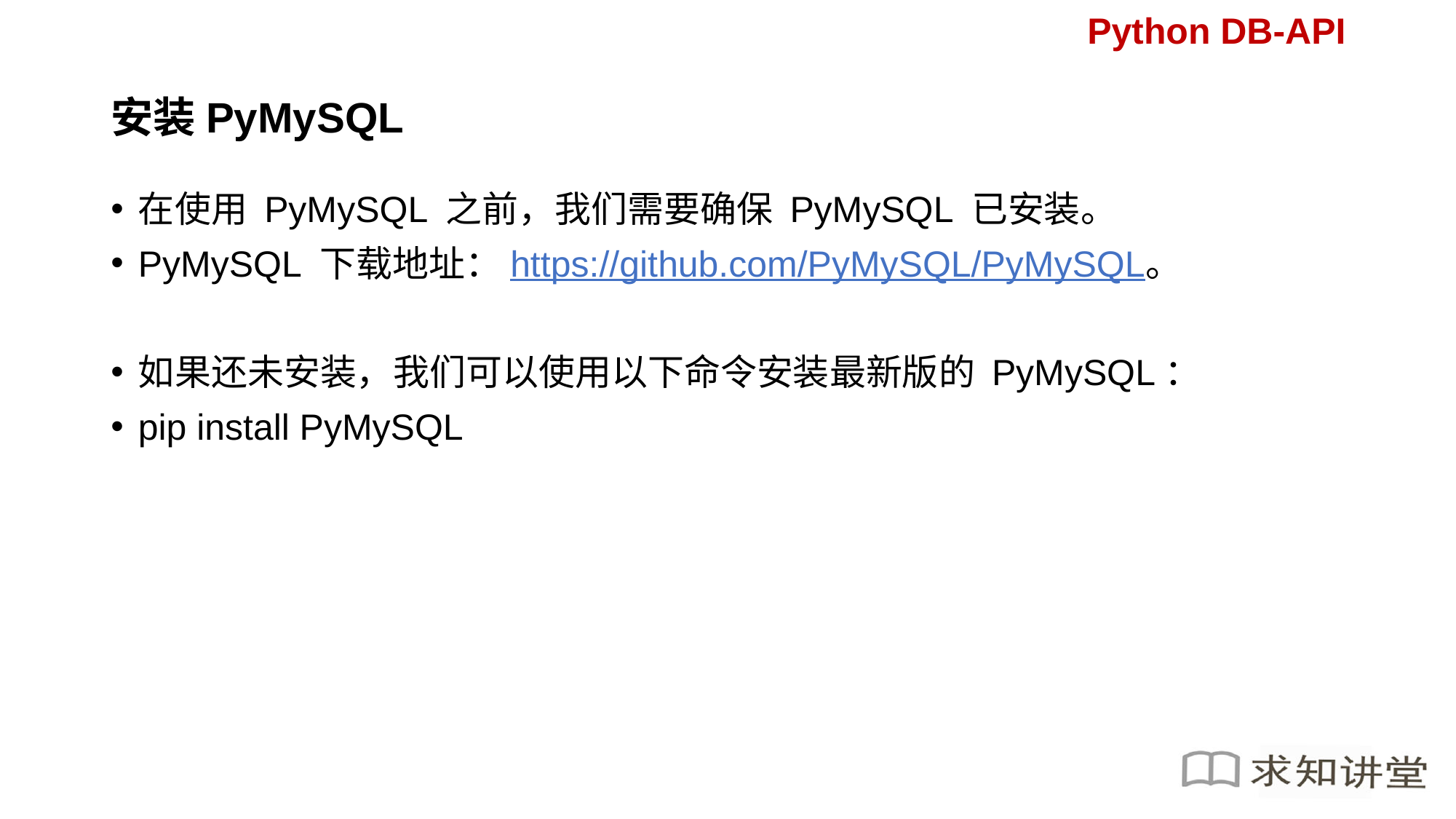

Python DB-API
# 安装PyMySQL
在使用 PyMySQL 之前，我们需要确保 PyMySQL 已安装。
PyMySQL 下载地址：https://github.com/PyMySQL/PyMySQL。

如果还未安装，我们可以使用以下命令安装最新版的 PyMySQL：
pip install PyMySQL